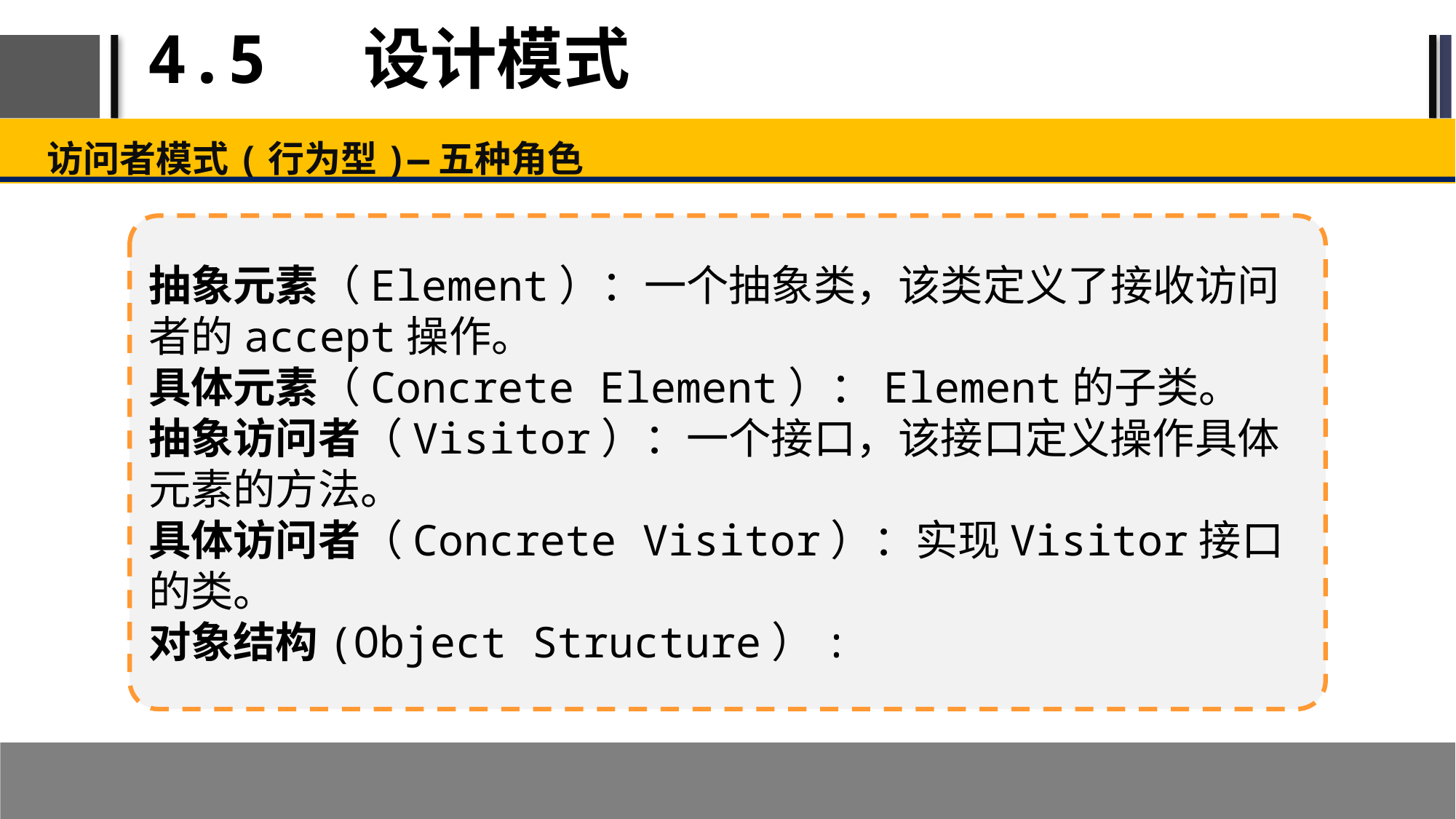

# 4.5  设计模式

访问者模式(行为型)—五种角色

抽象元素（Element）：一个抽象类，该类定义了接收访问者的accept操作。
具体元素（Concrete Element）：Element的子类。
抽象访问者（Visitor）：一个接口，该接口定义操作具体元素的方法。
具体访问者（Concrete Visitor）：实现Visitor接口的类。
对象结构(Object Structure）: